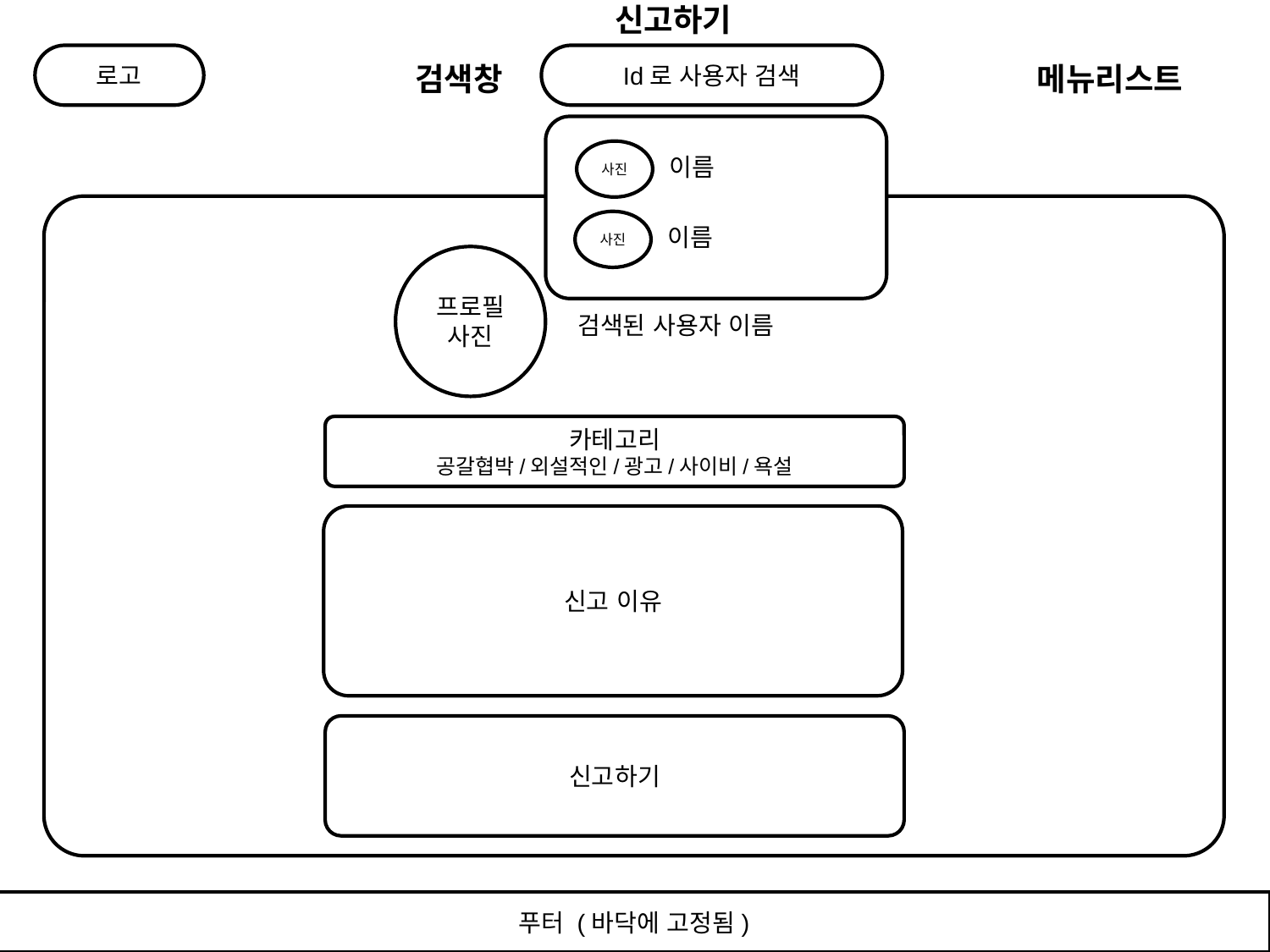

신고하기
로고
Id로 사용자 검색
검색창
메뉴리스트

사진
이름

사진
이름
프로필
사진
검색된 사용자 이름
카테고리
공갈협박/외설적인/광고/사이비/욕설
신고 이유
신고하기
푸터 (바닥에 고정됨)